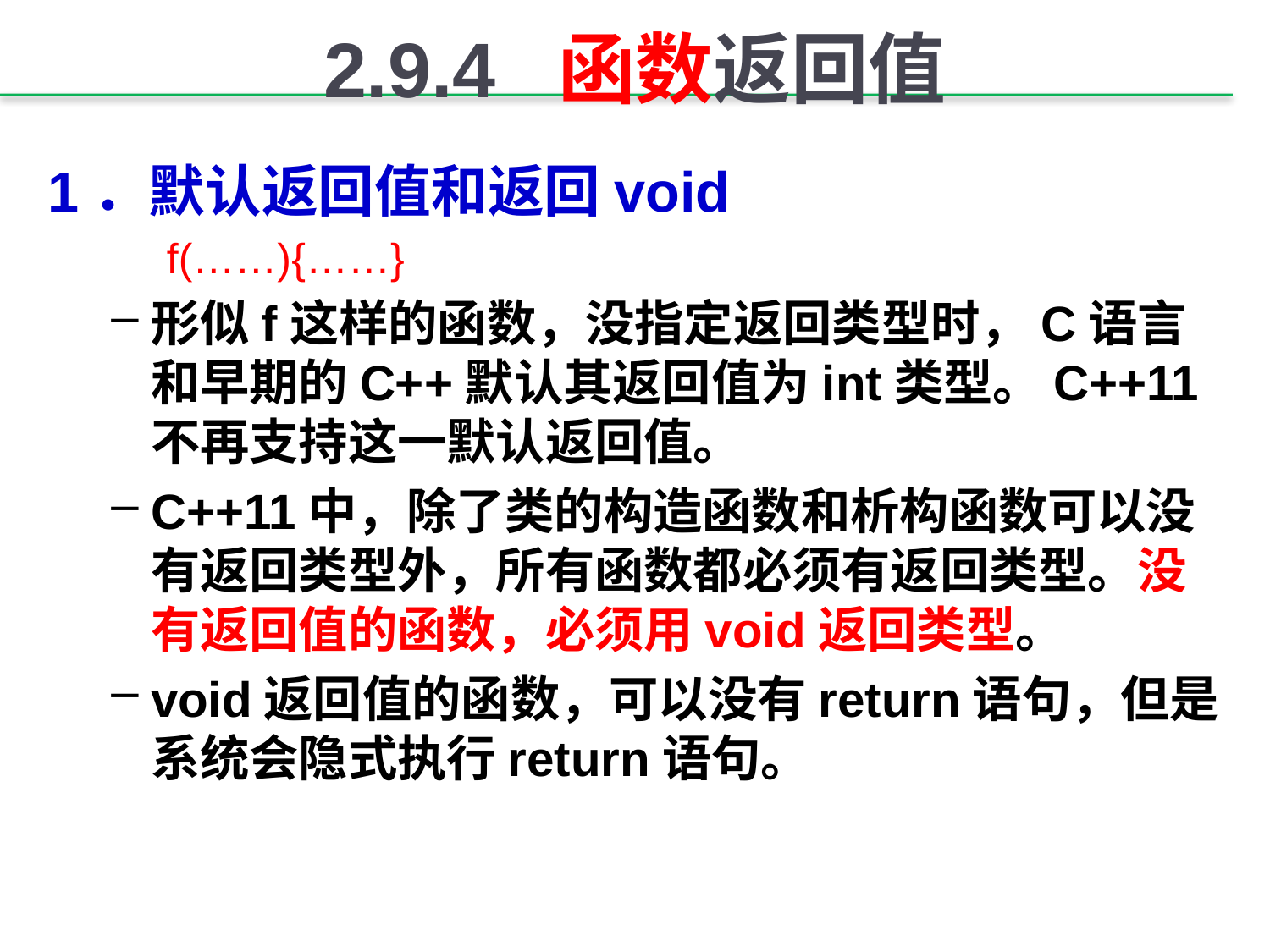

# 2.9.4  函数返回值
1．默认返回值和返回void
f(……){……}
形似f这样的函数，没指定返回类型时，C语言和早期的C++默认其返回值为int类型。C++11不再支持这一默认返回值。
C++11中，除了类的构造函数和析构函数可以没有返回类型外，所有函数都必须有返回类型。没有返回值的函数，必须用void返回类型。
void返回值的函数，可以没有return语句，但是系统会隐式执行return语句。